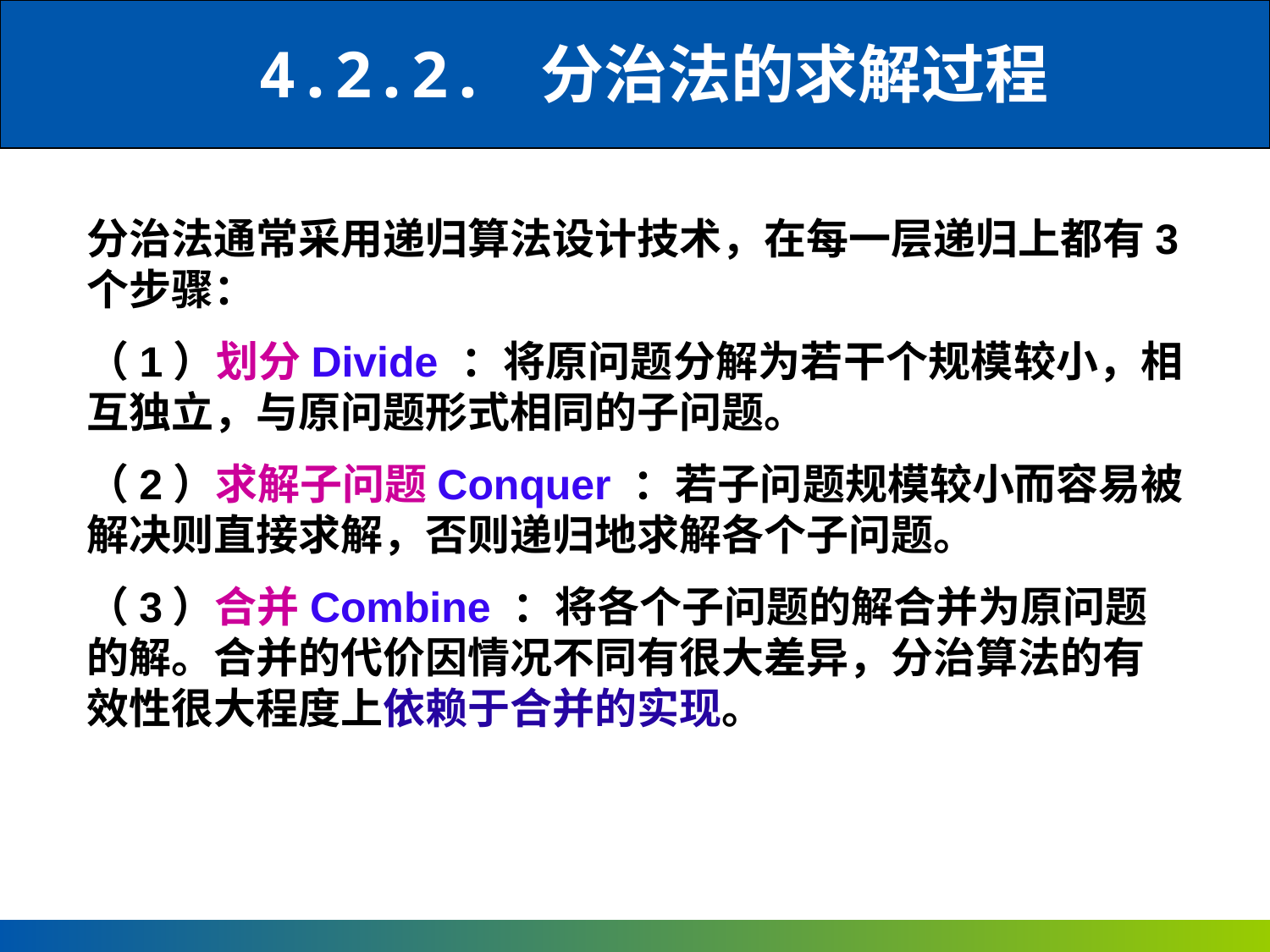

4.2.2. 分治法的求解过程
分治法通常采用递归算法设计技术，在每一层递归上都有3个步骤：
（1）划分Divide ：将原问题分解为若干个规模较小，相互独立，与原问题形式相同的子问题。
（2）求解子问题Conquer ：若子问题规模较小而容易被解决则直接求解，否则递归地求解各个子问题。
（3）合并Combine ：将各个子问题的解合并为原问题的解。合并的代价因情况不同有很大差异，分治算法的有效性很大程度上依赖于合并的实现。